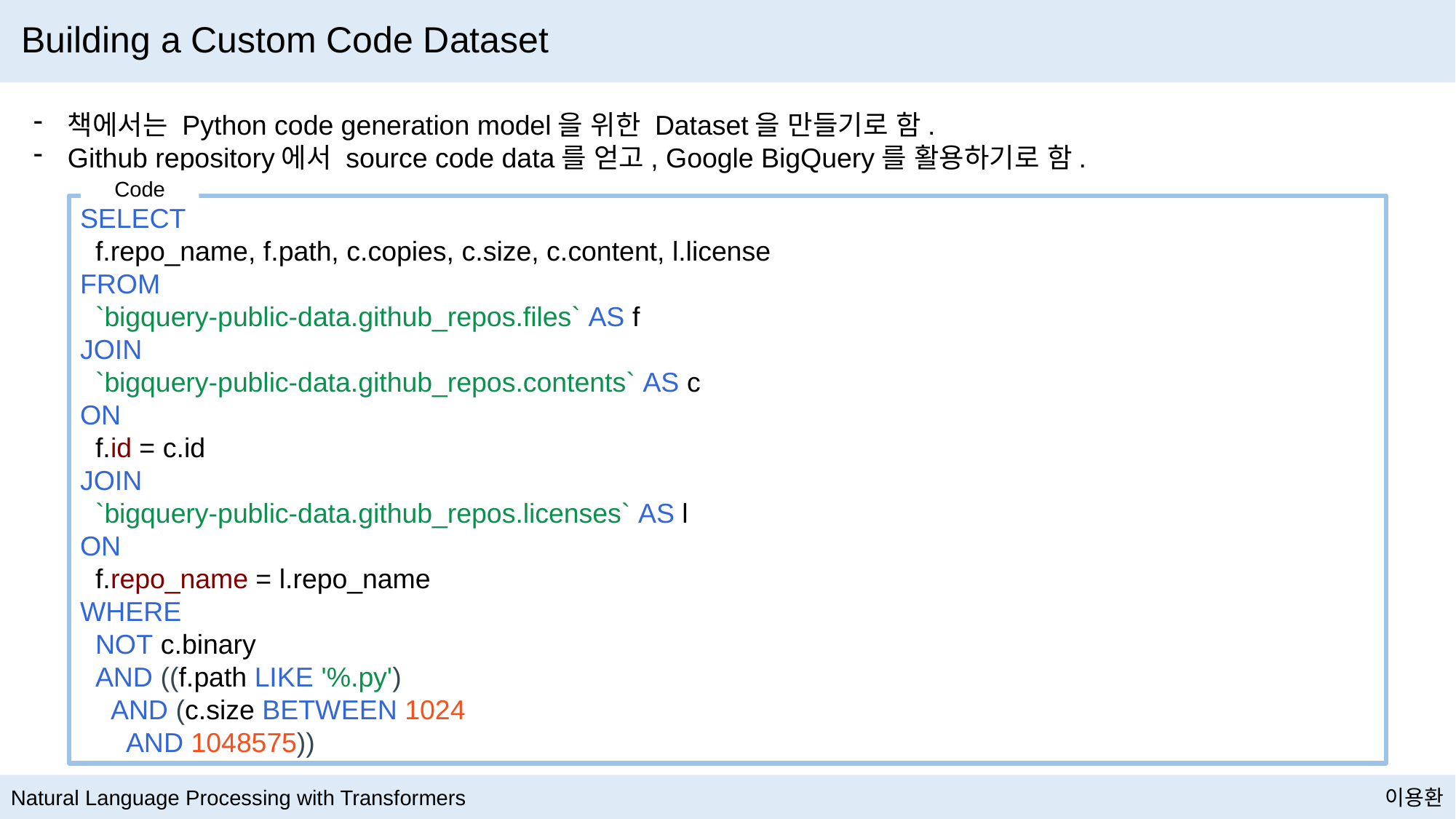

# Building a Custom Code Dataset
책에서는 Python code generation model을 위한 Dataset을 만들기로 함.
Github repository에서 source code data를 얻고, Google BigQuery를 활용하기로 함.
Code
SELECT
  f.repo_name, f.path, c.copies, c.size, c.content, l.license
FROM
  `bigquery-public-data.github_repos.files` AS f
JOIN
  `bigquery-public-data.github_repos.contents` AS c
ON
  f.id = c.id
JOIN
  `bigquery-public-data.github_repos.licenses` AS l
ON
  f.repo_name = l.repo_name
WHERE
  NOT c.binary
  AND ((f.path LIKE '%.py')
    AND (c.size BETWEEN 1024
      AND 1048575))